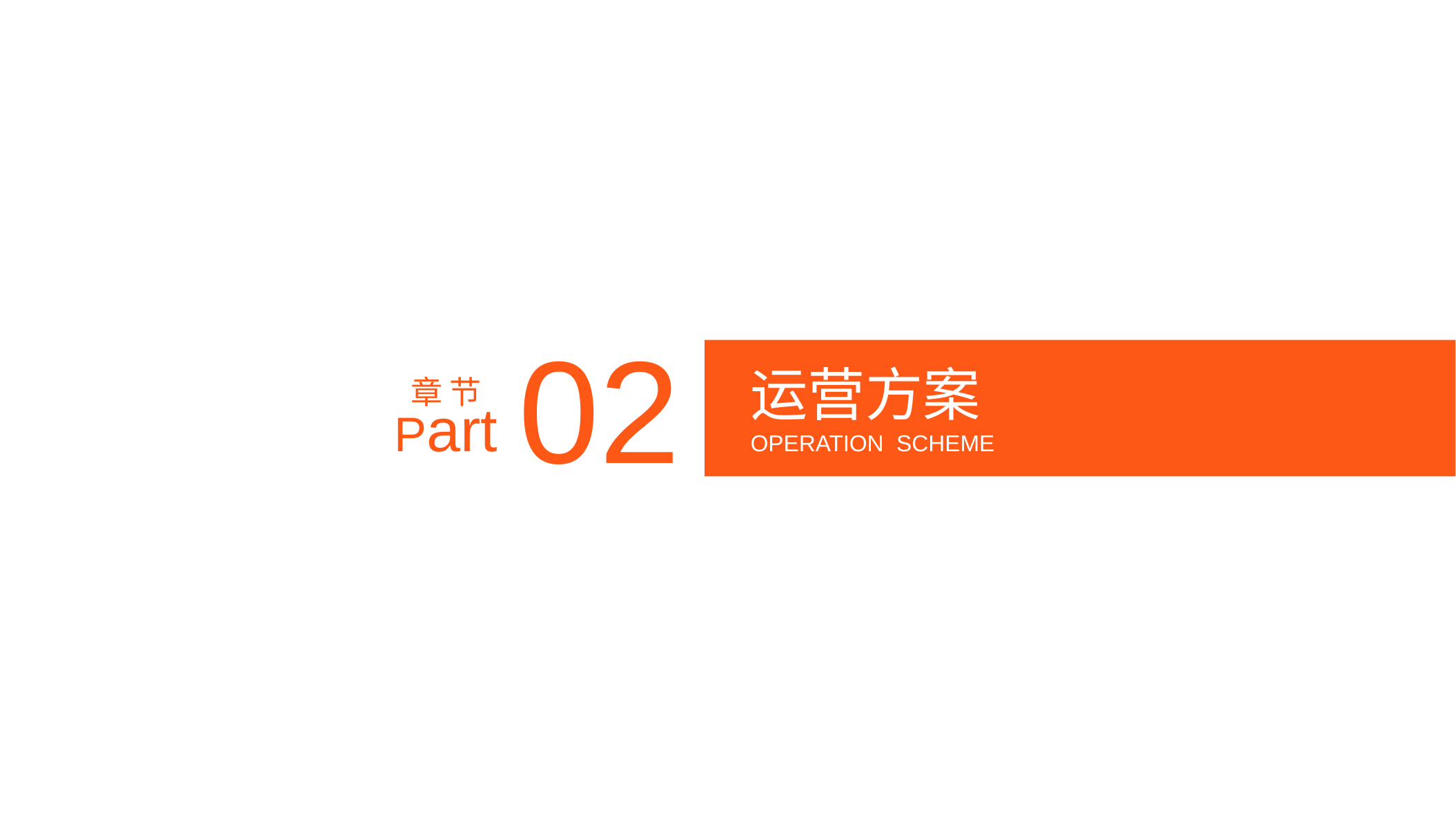

02

运营方案
章 节
Part
OPERATION  SCHEME